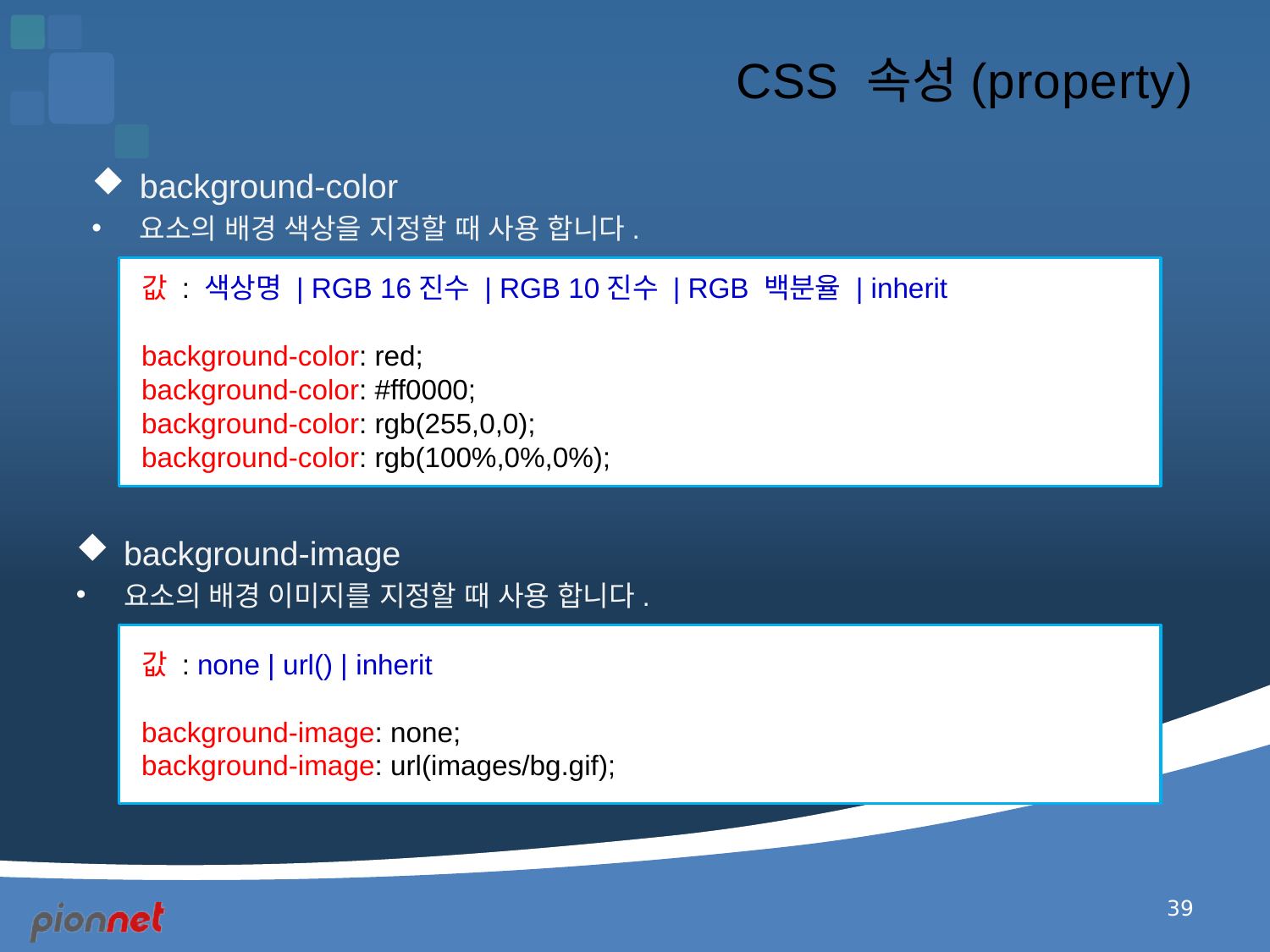

# CSS 속성(property)
background-color
요소의 배경 색상을 지정할 때 사용 합니다.
값 : 색상명 | RGB 16진수 | RGB 10진수 | RGB 백분율 | inherit

background-color: red;
background-color: #ff0000;
background-color: rgb(255,0,0);
background-color: rgb(100%,0%,0%);
background-image
요소의 배경 이미지를 지정할 때 사용 합니다.
값 : none | url() | inherit

background-image: none;
background-image: url(images/bg.gif);
39